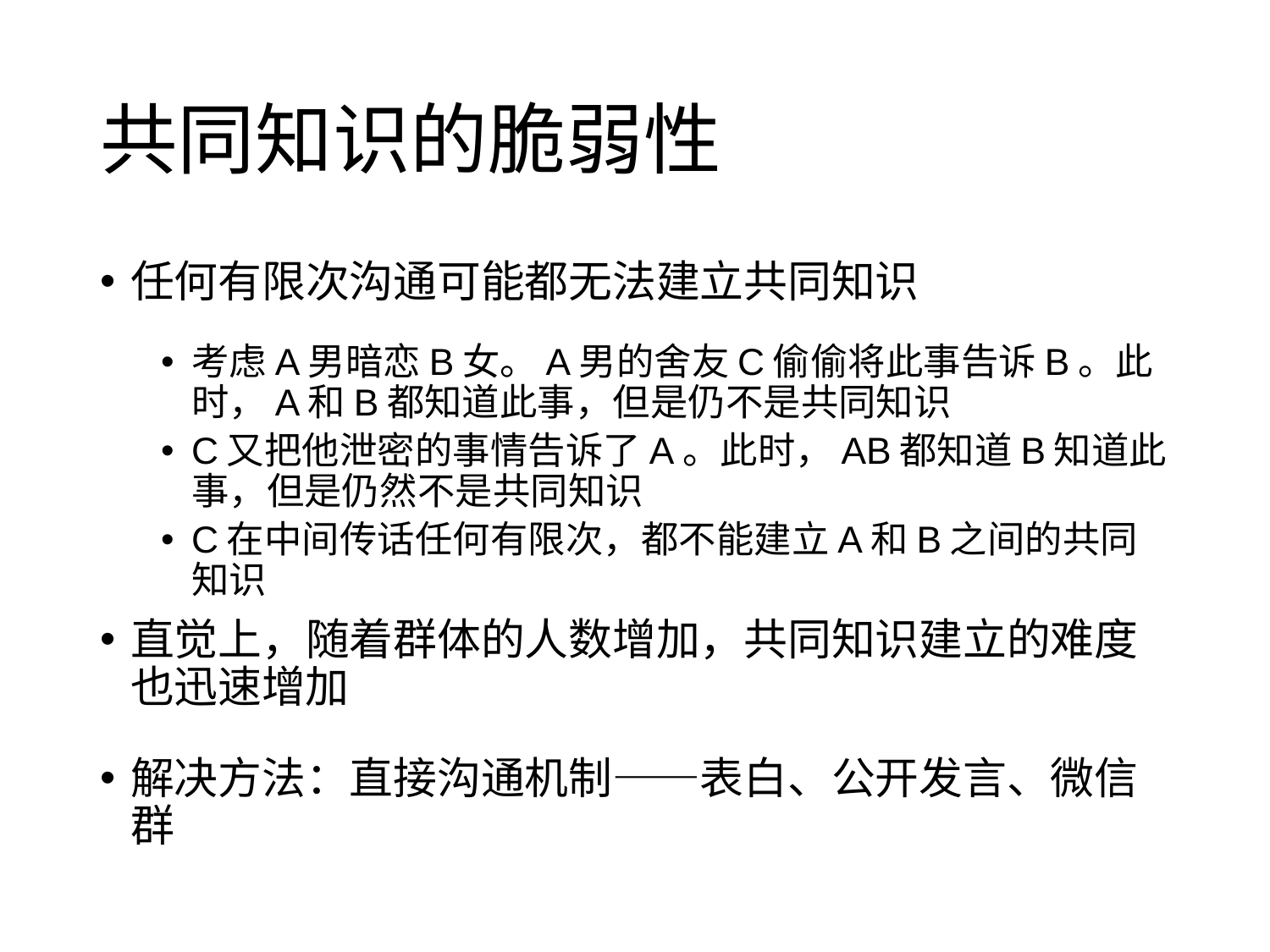

# 共同知识的脆弱性
任何有限次沟通可能都无法建立共同知识
考虑A男暗恋B女。A男的舍友C偷偷将此事告诉B。此时，A和B都知道此事，但是仍不是共同知识
C又把他泄密的事情告诉了A。此时，AB都知道B知道此事，但是仍然不是共同知识
C在中间传话任何有限次，都不能建立A和B之间的共同知识
直觉上，随着群体的人数增加，共同知识建立的难度也迅速增加
解决方法：直接沟通机制——表白、公开发言、微信群